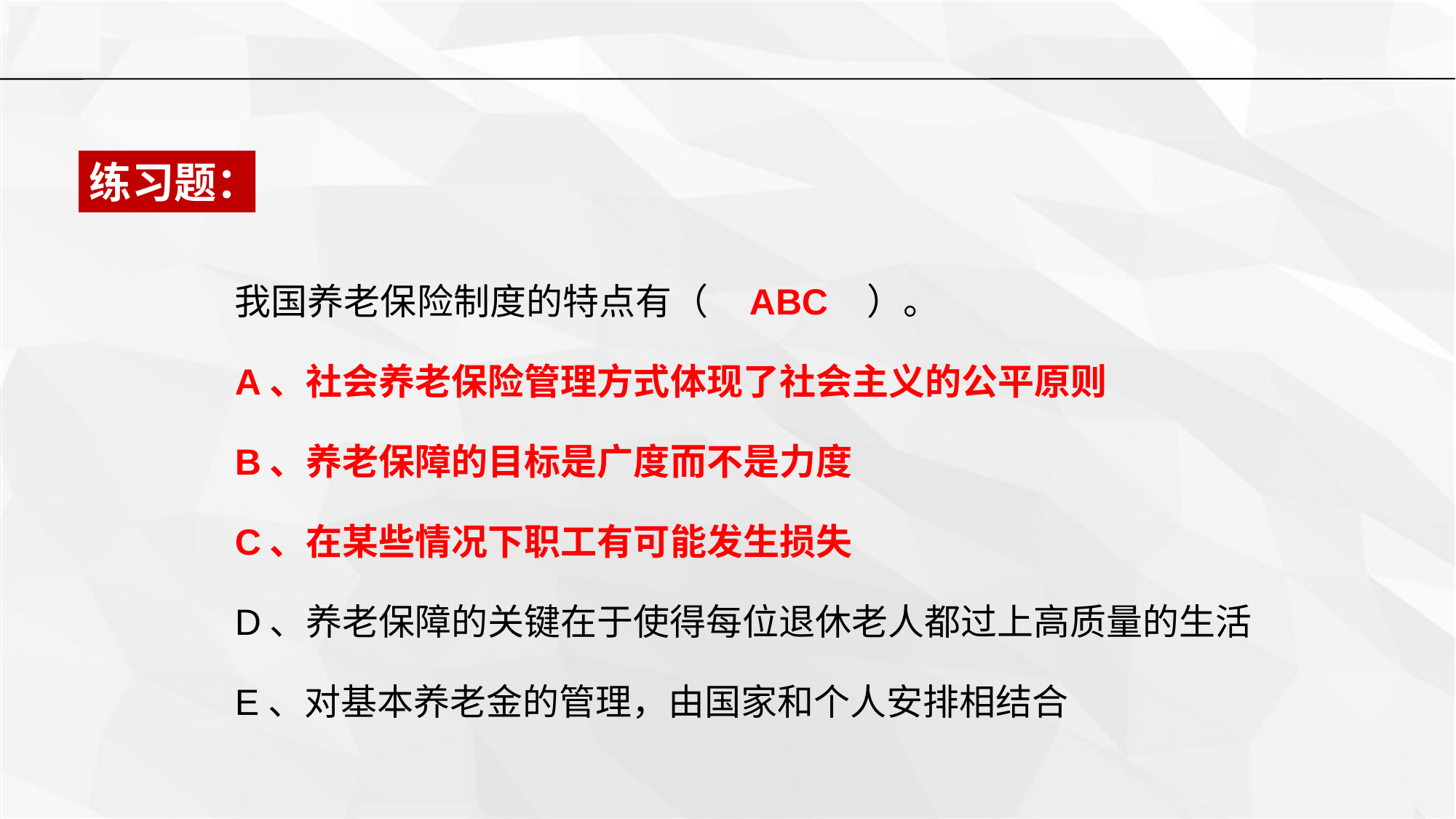

练习题：
我国养老保险制度的特点有（    ABC   ）。
A、社会养老保险管理方式体现了社会主义的公平原则
B、养老保障的目标是广度而不是力度
C、在某些情况下职工有可能发生损失
D、养老保障的关键在于使得每位退休老人都过上高质量的生活
E、对基本养老金的管理，由国家和个人安排相结合